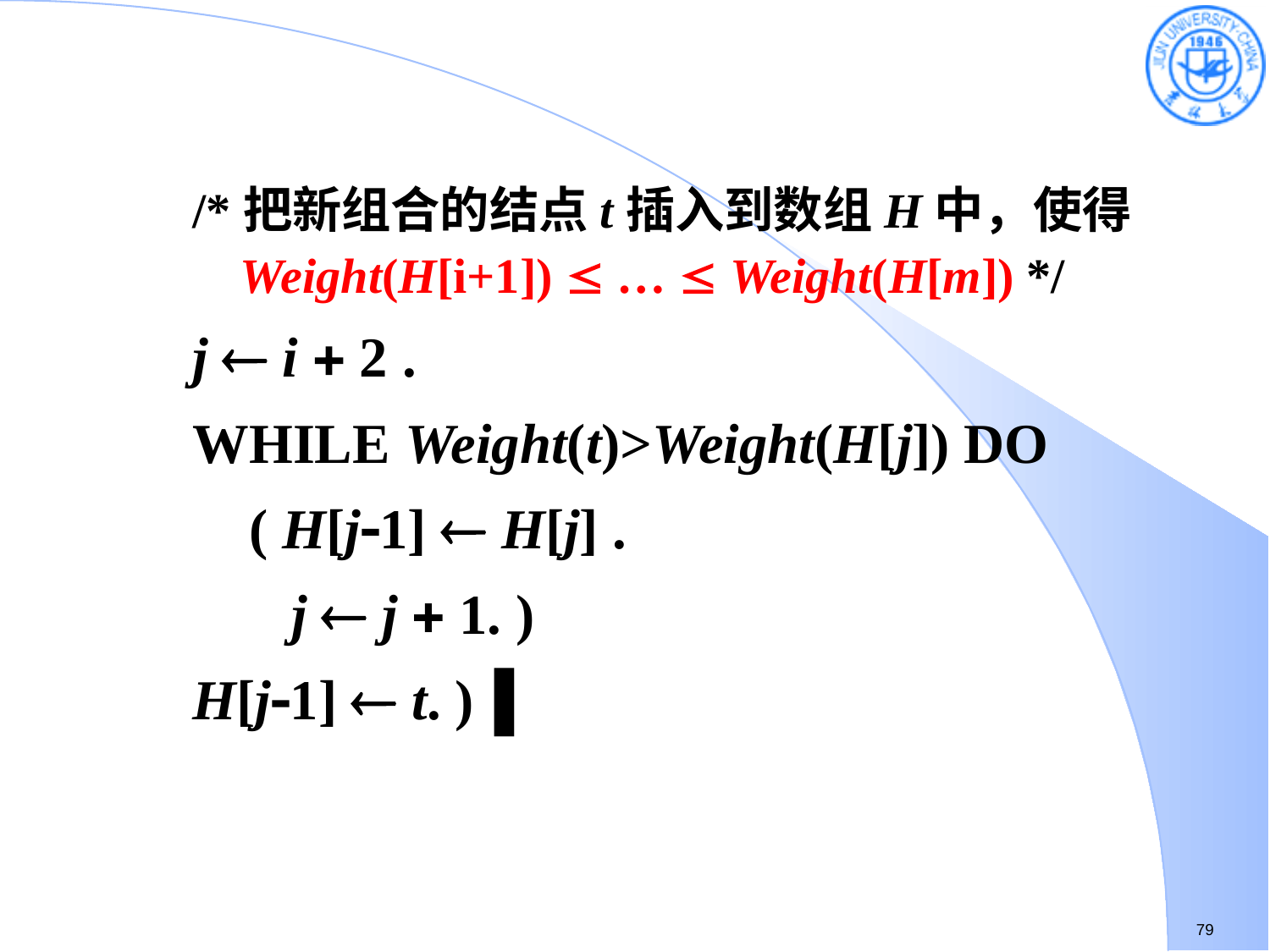

/*把新组合的结点t插入到数组H中，使得Weight(H[i+1]) ≤ … ≤ Weight(H[m]) */
j ← i + 2 .
WHILE Weight(t)>Weight(H[j]) DO
    ( H[j−1] ← H[j] .
       j ← j + 1. )
H[j−1] ← t. )▐